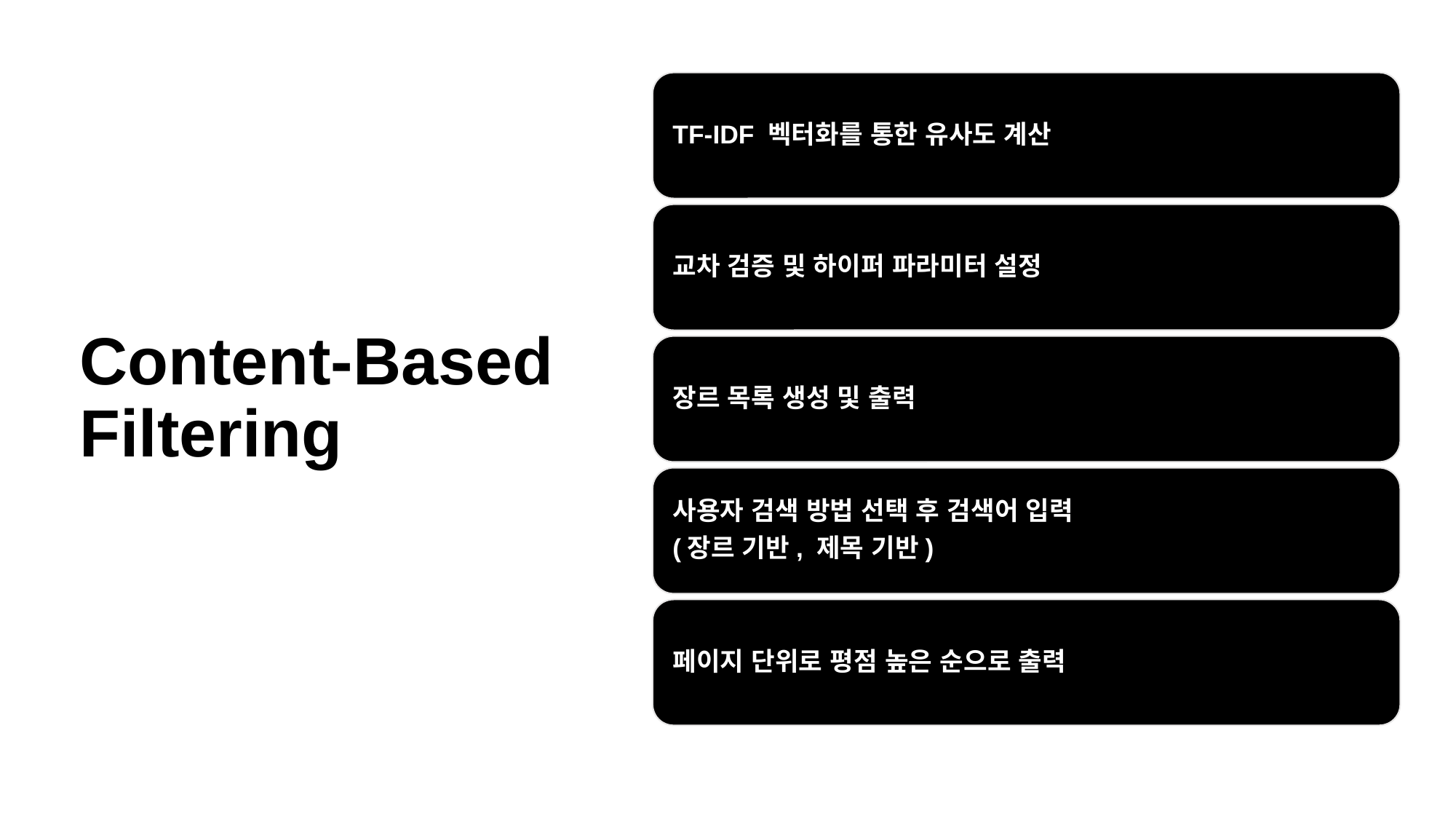

# Content-Based Filtering
TF-IDF 벡터화를 통한 유사도 계산
교차 검증 및 하이퍼 파라미터 설정
장르 목록 생성 및 출력
사용자 검색 방법 선택 후 검색어 입력
(장르 기반, 제목 기반)
페이지 단위로 평점 높은 순으로 출력